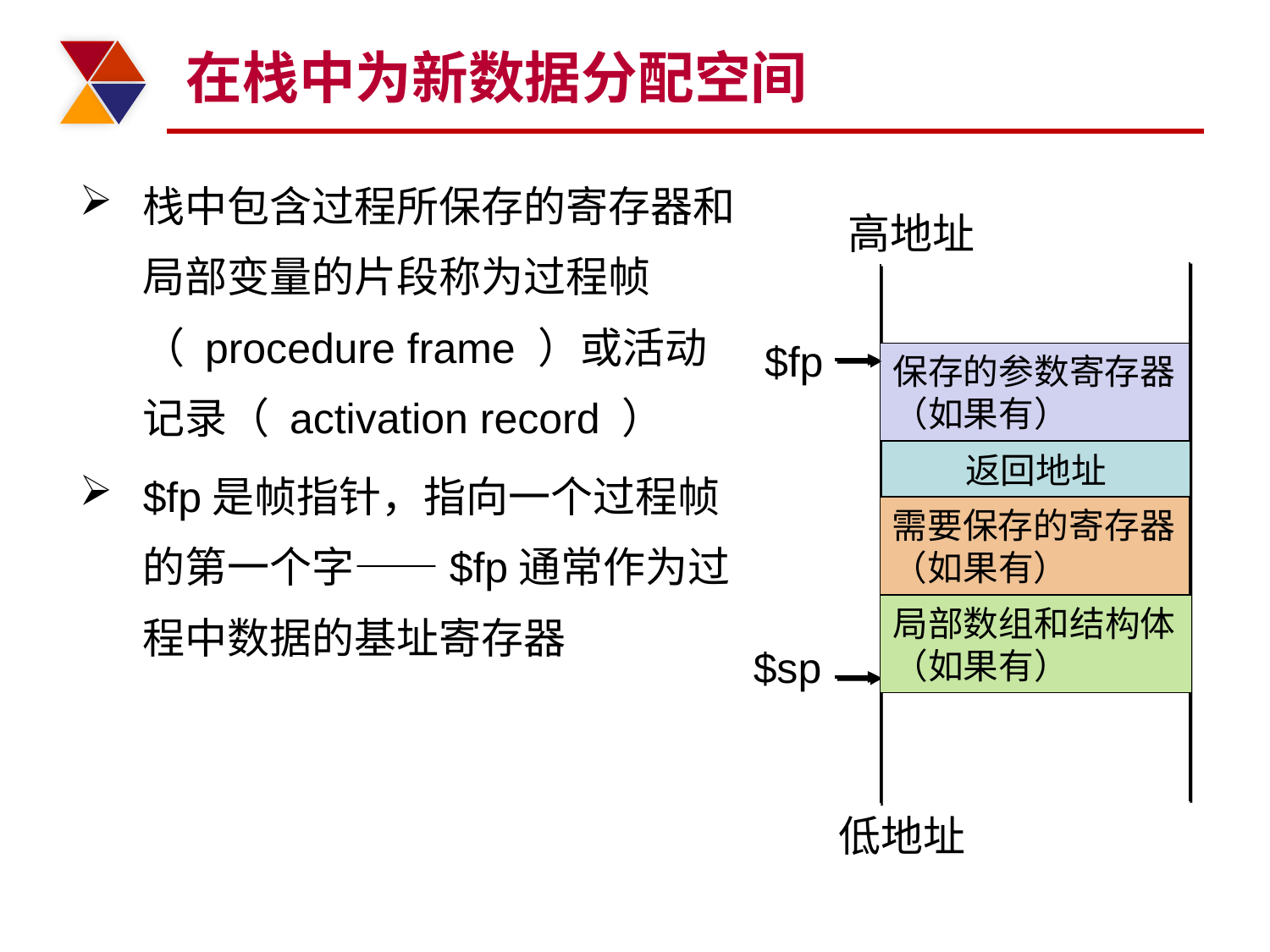

# 在栈中为新数据分配空间
栈中包含过程所保存的寄存器和局部变量的片段称为过程帧（ procedure frame ）或活动记录（ activation record ）
$fp是帧指针，指向一个过程帧的第一个字——$fp通常作为过程中数据的基址寄存器

高地址
$fp
保存的参数寄存器（如果有）
返回地址
需要保存的寄存器（如果有）
局部数组和结构体（如果有）
$sp
低地址